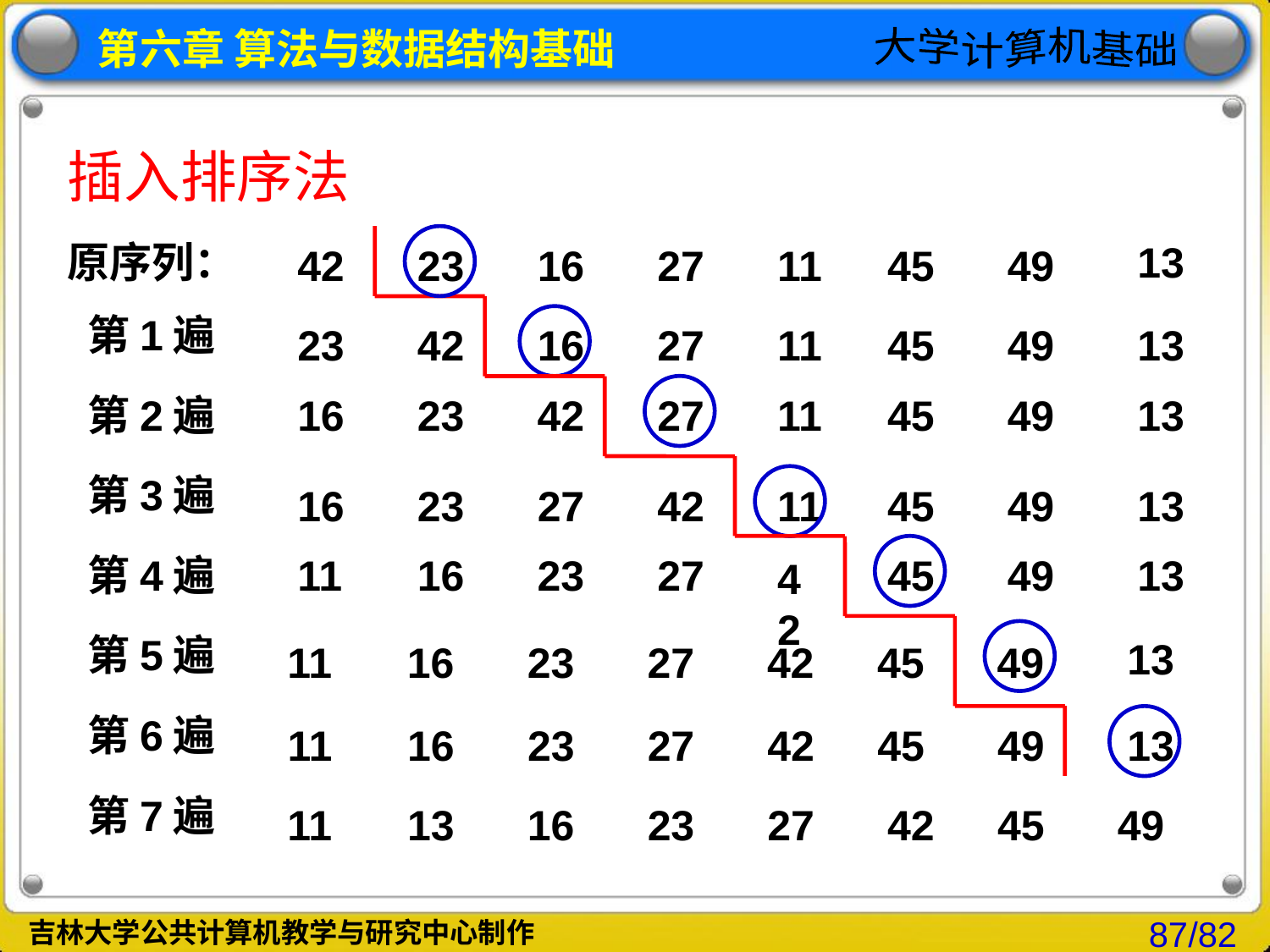

# 插入排序法

原序列：
13
42
23
16
27
11
45
49

第1遍

23
42
16
27
11
45
49
13

第2遍
16
23
42
27
11
45
49
13

第3遍

16
23
27
42
11
45
49
13

第4遍
11
16
23
27
45
49
13
42

第5遍
13
11
16
23
27
42
45
49
第6遍

11
16
23
27
42
45
49
13
第7遍
11
13
16
23
27
42
45
49
87/82